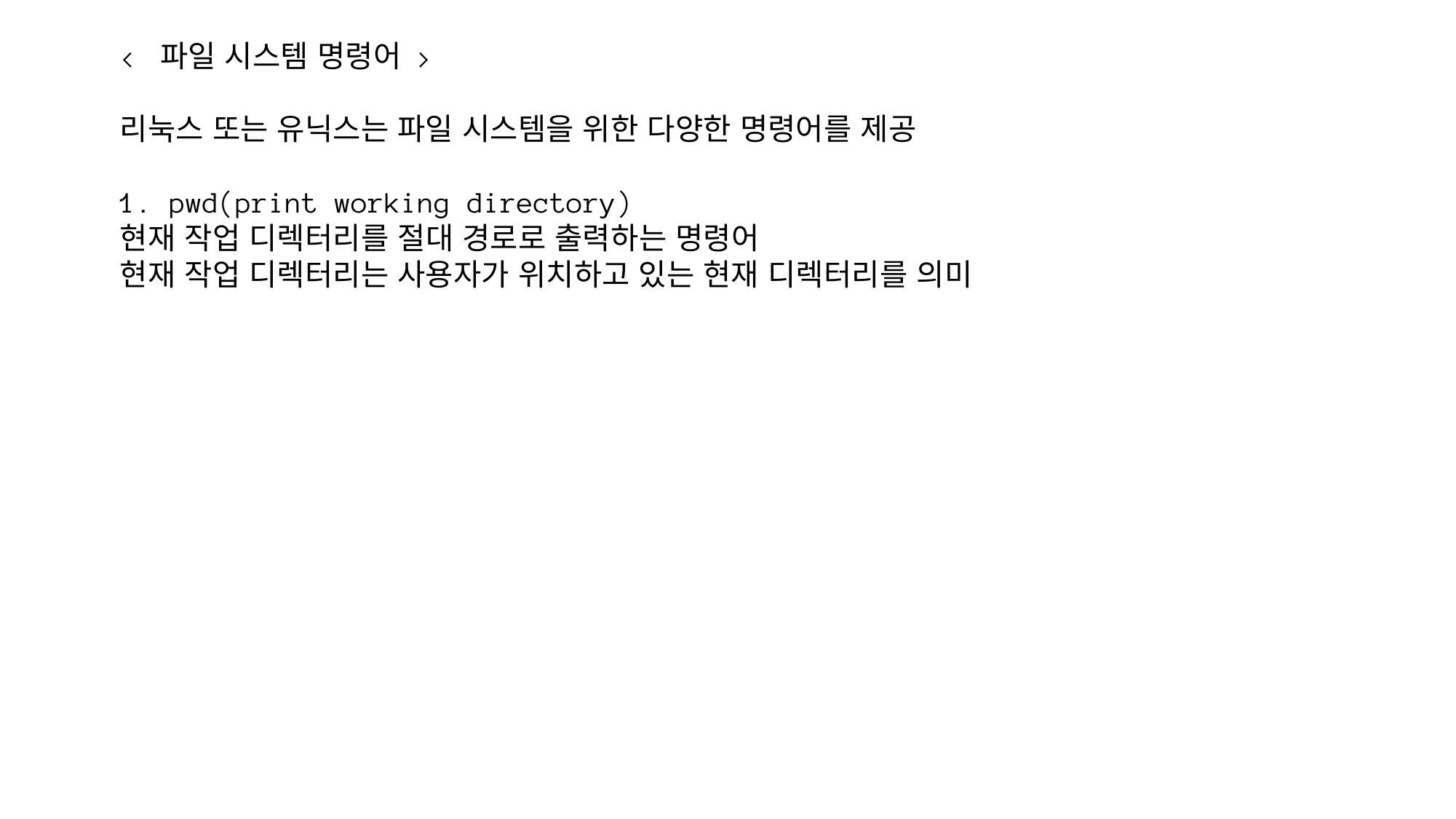

< 파일 시스템 명령어 >

리눅스 또는 유닉스는 파일 시스템을 위한 다양한 명령어를 제공

1. pwd(print working directory)
현재 작업 디렉터리를 절대 경로로 출력하는 명령어
현재 작업 디렉터리는 사용자가 위치하고 있는 현재 디렉터리를 의미